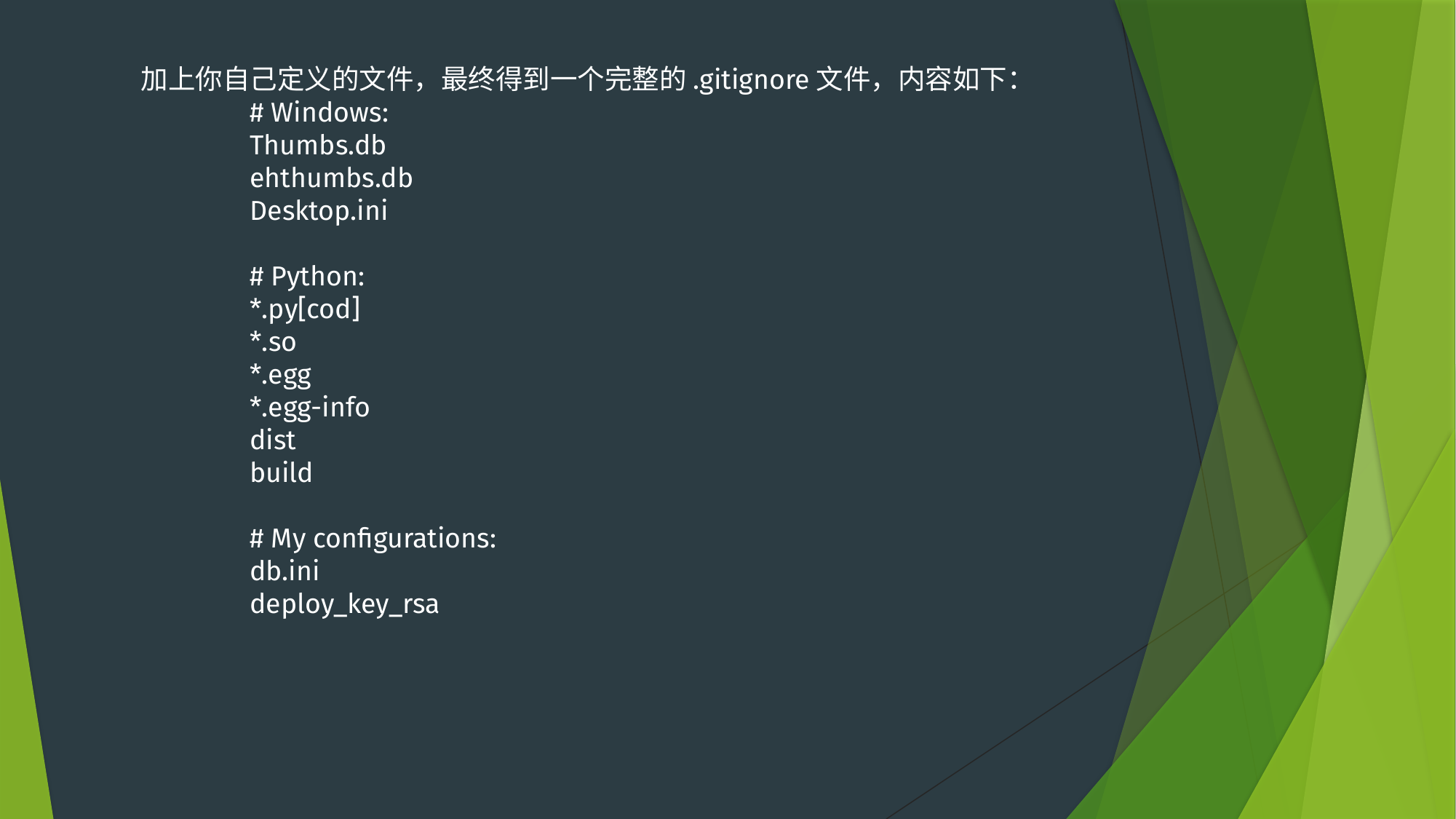

加上你自己定义的文件，最终得到一个完整的.gitignore文件，内容如下：
	# Windows:
	Thumbs.db
	ehthumbs.db
	Desktop.ini

	# Python:
	*.py[cod]
	*.so
	*.egg
	*.egg-info
	dist
	build

	# My configurations:
	db.ini
	deploy_key_rsa